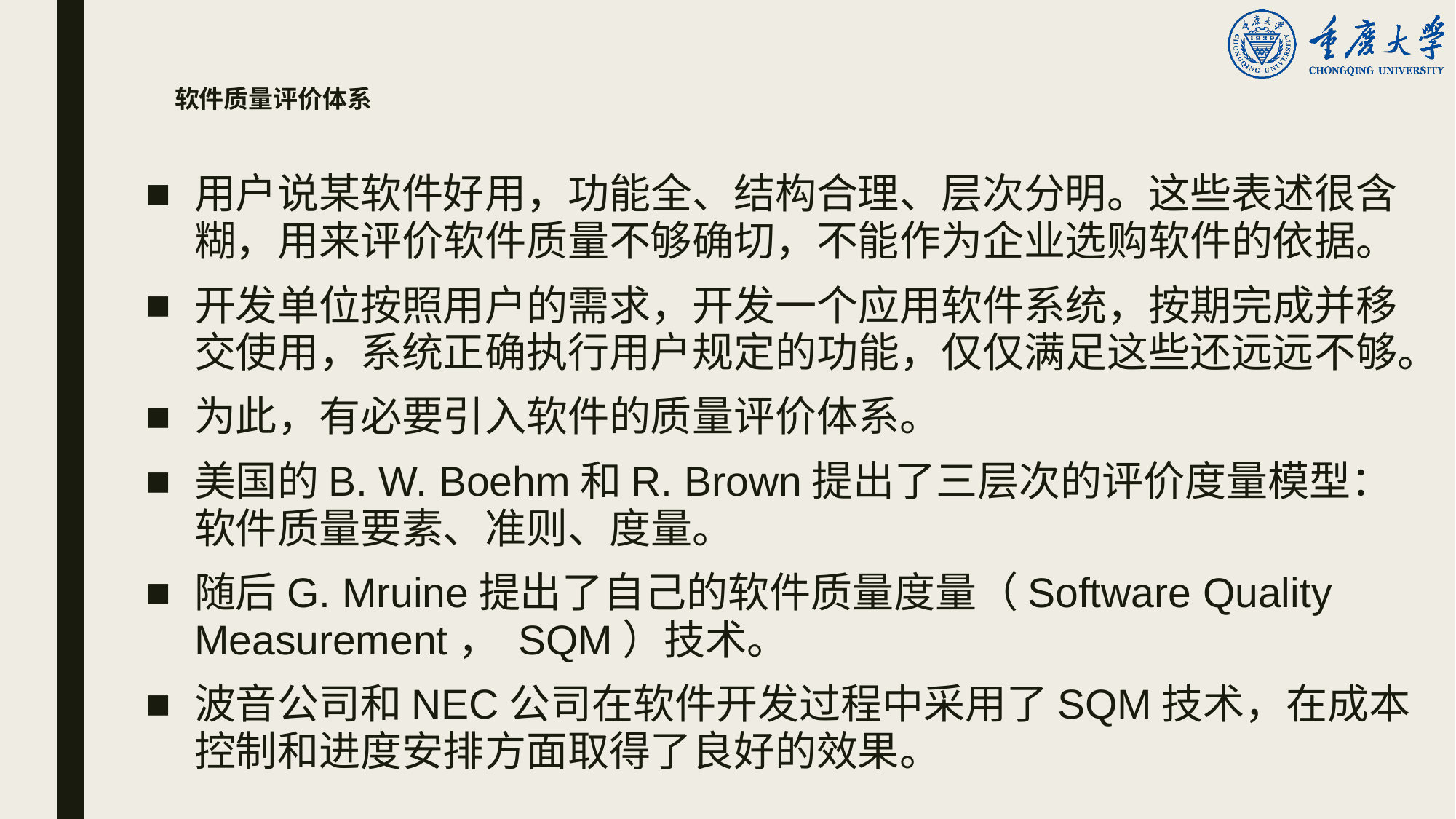

# 软件质量评价体系
用户说某软件好用，功能全、结构合理、层次分明。这些表述很含糊，用来评价软件质量不够确切，不能作为企业选购软件的依据。
开发单位按照用户的需求，开发一个应用软件系统，按期完成并移交使用，系统正确执行用户规定的功能，仅仅满足这些还远远不够。
为此，有必要引入软件的质量评价体系。
美国的B. W. Boehm和R. Brown提出了三层次的评价度量模型：软件质量要素、准则、度量。
随后G. Mruine提出了自己的软件质量度量（Software Quality Measurement， SQM）技术。
波音公司和NEC公司在软件开发过程中采用了SQM技术，在成本控制和进度安排方面取得了良好的效果。